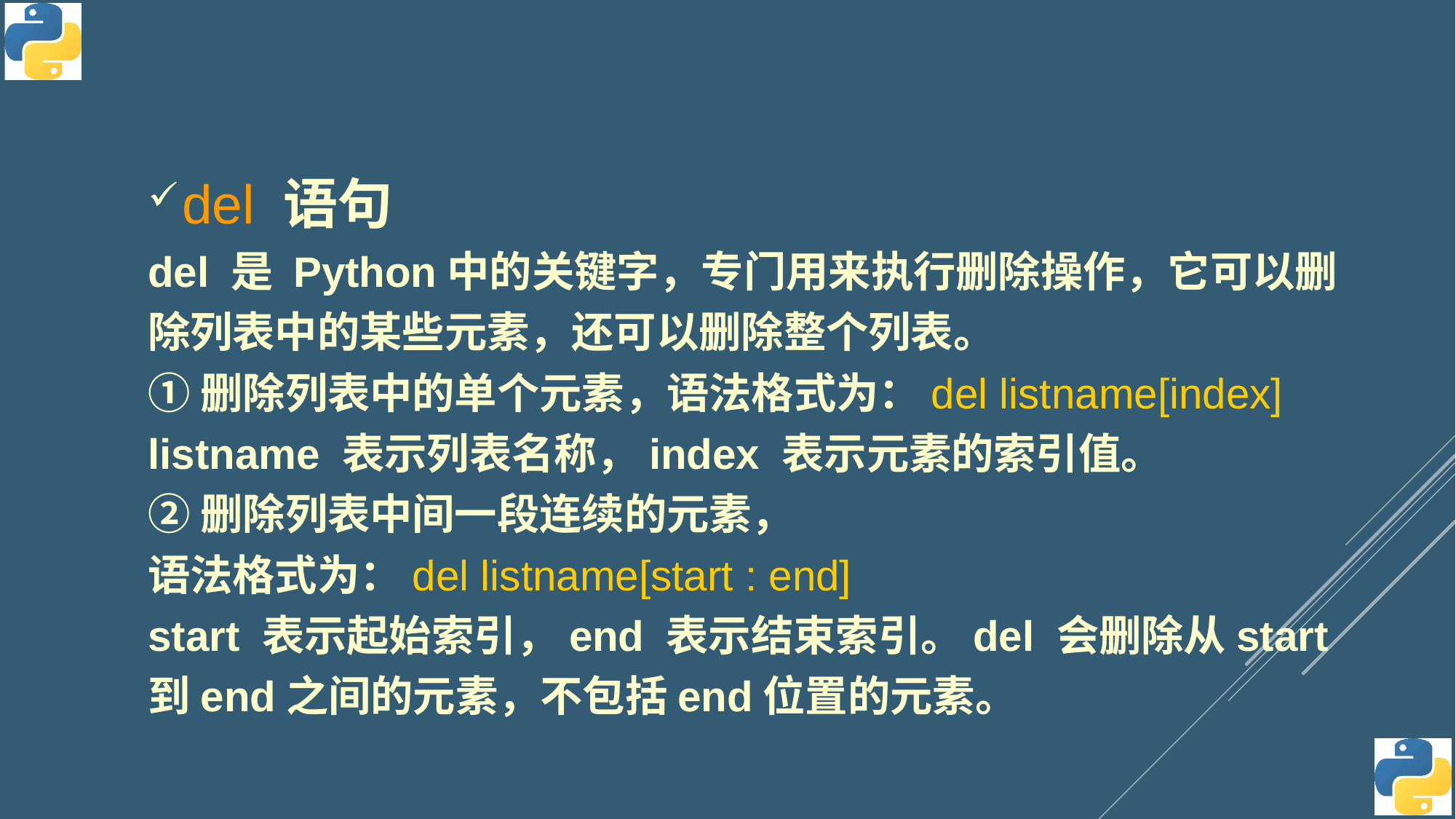

del 语句
del 是 Python中的关键字，专门用来执行删除操作，它可以删除列表中的某些元素，还可以删除整个列表。
①删除列表中的单个元素，语法格式为：del listname[index]
listname 表示列表名称，index 表示元素的索引值。
②删除列表中间一段连续的元素，
语法格式为：del listname[start : end]
start 表示起始索引，end 表示结束索引。del 会删除从start到end之间的元素，不包括end位置的元素。